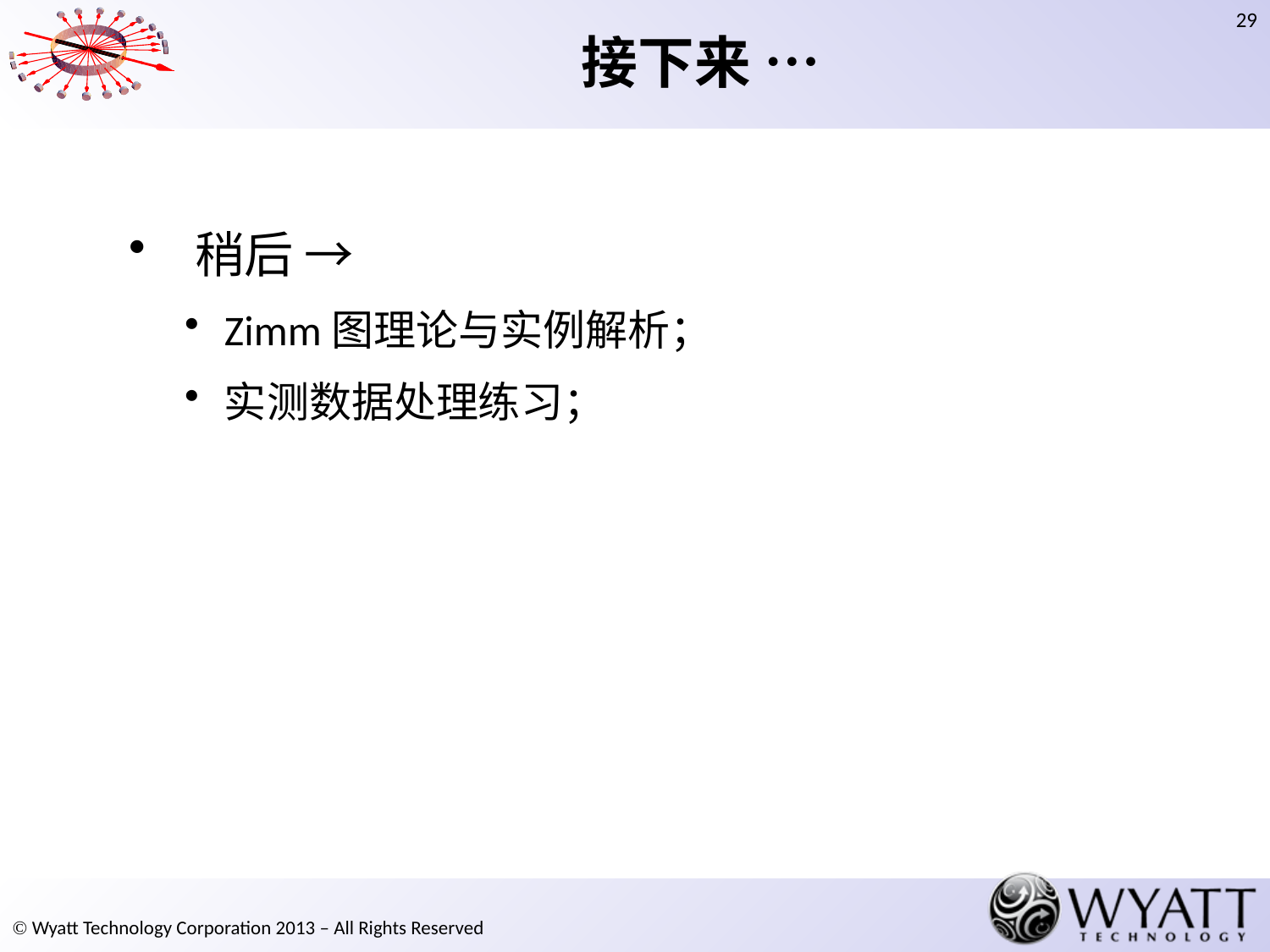

# 接下来 …
  稍后 →
Zimm图理论与实例解析；
实测数据处理练习；